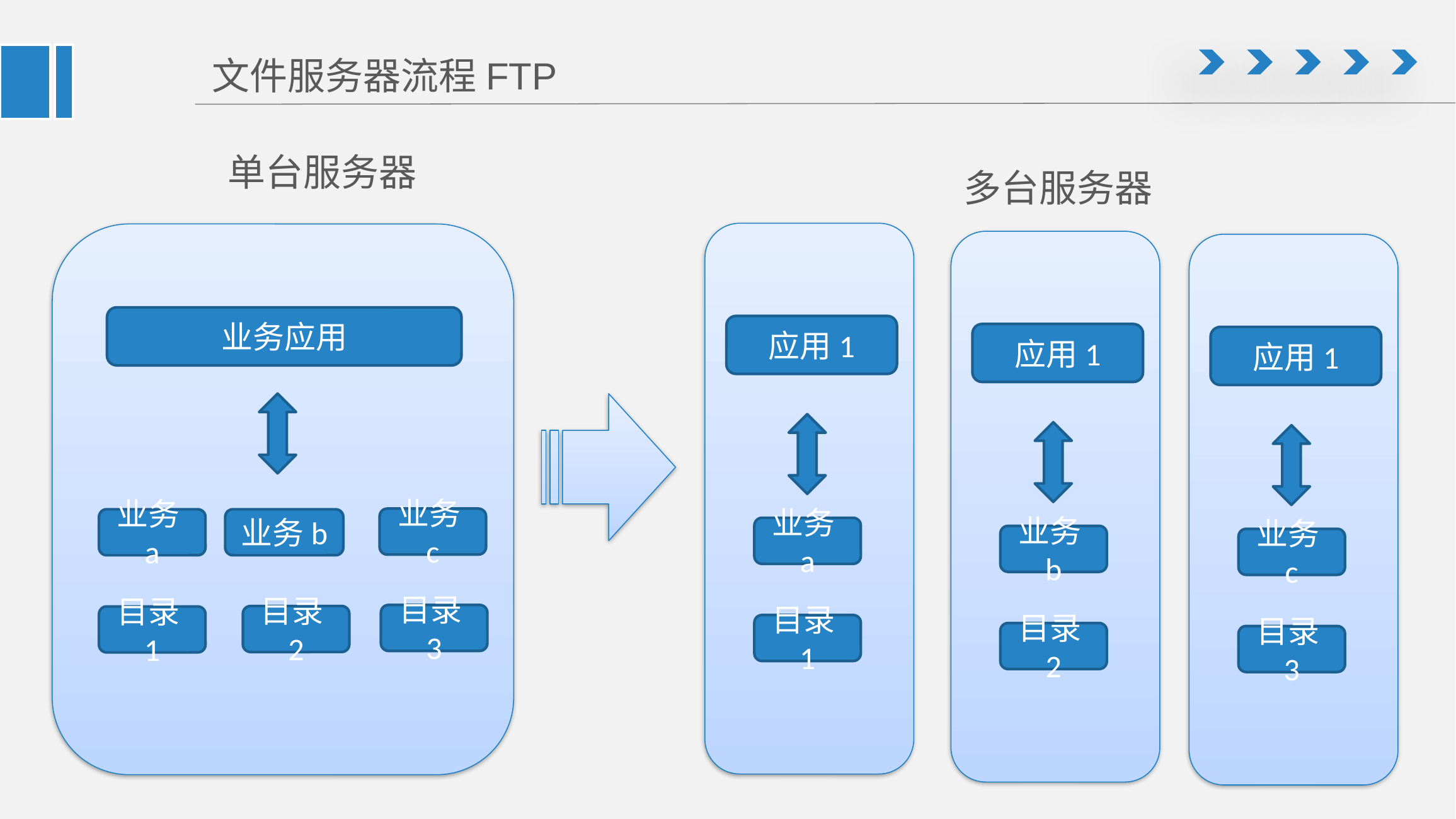

# 文件服务器流程FTP
单台服务器
多台服务器

业务应用
应用1
应用1
应用1

业务c
业务a
业务b
业务a
业务b
业务c
目录3
目录2
目录1
目录1
目录2
目录3
延迟符